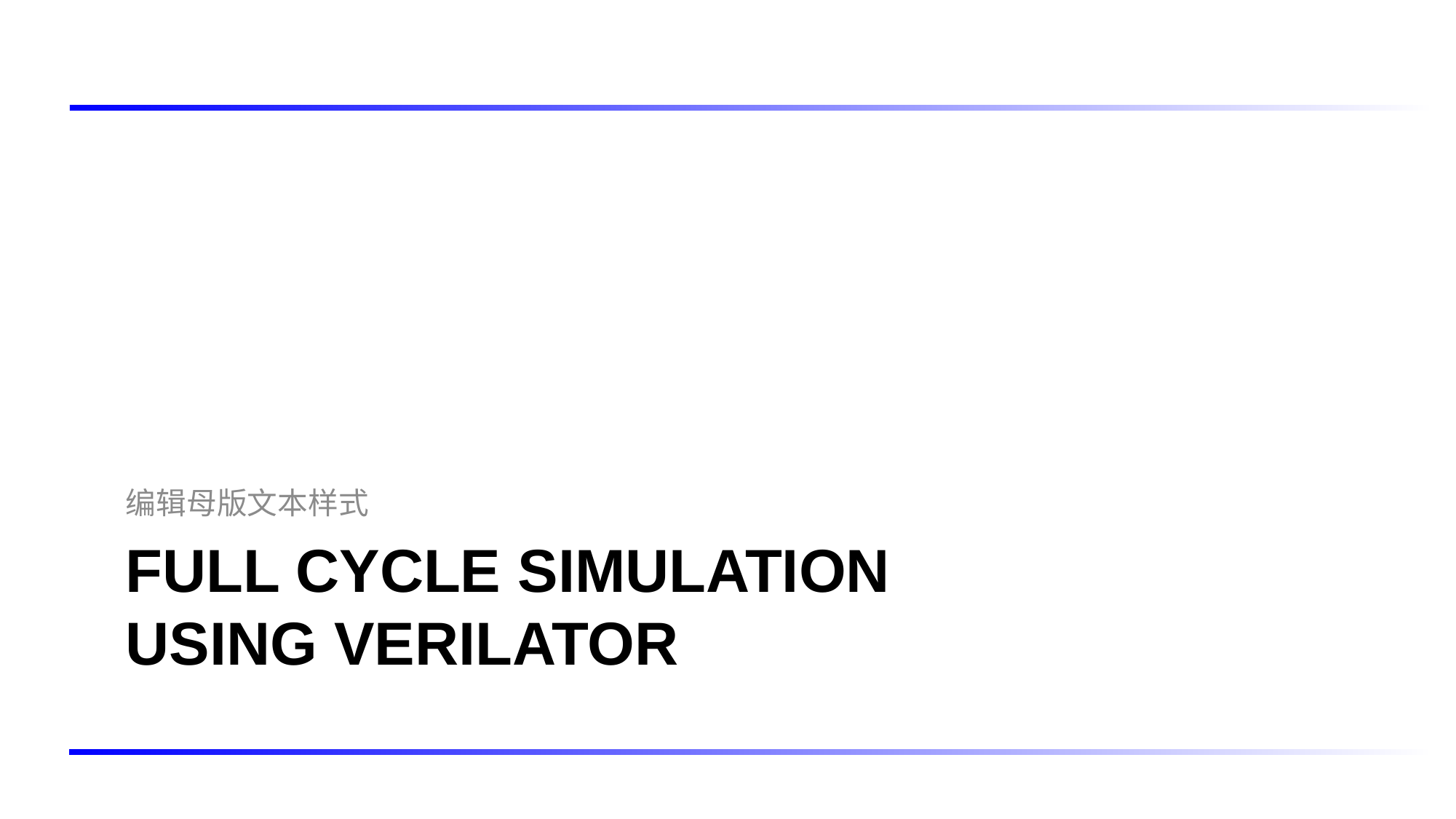

编辑母版文本样式
# FULL cycle simulation using verilator